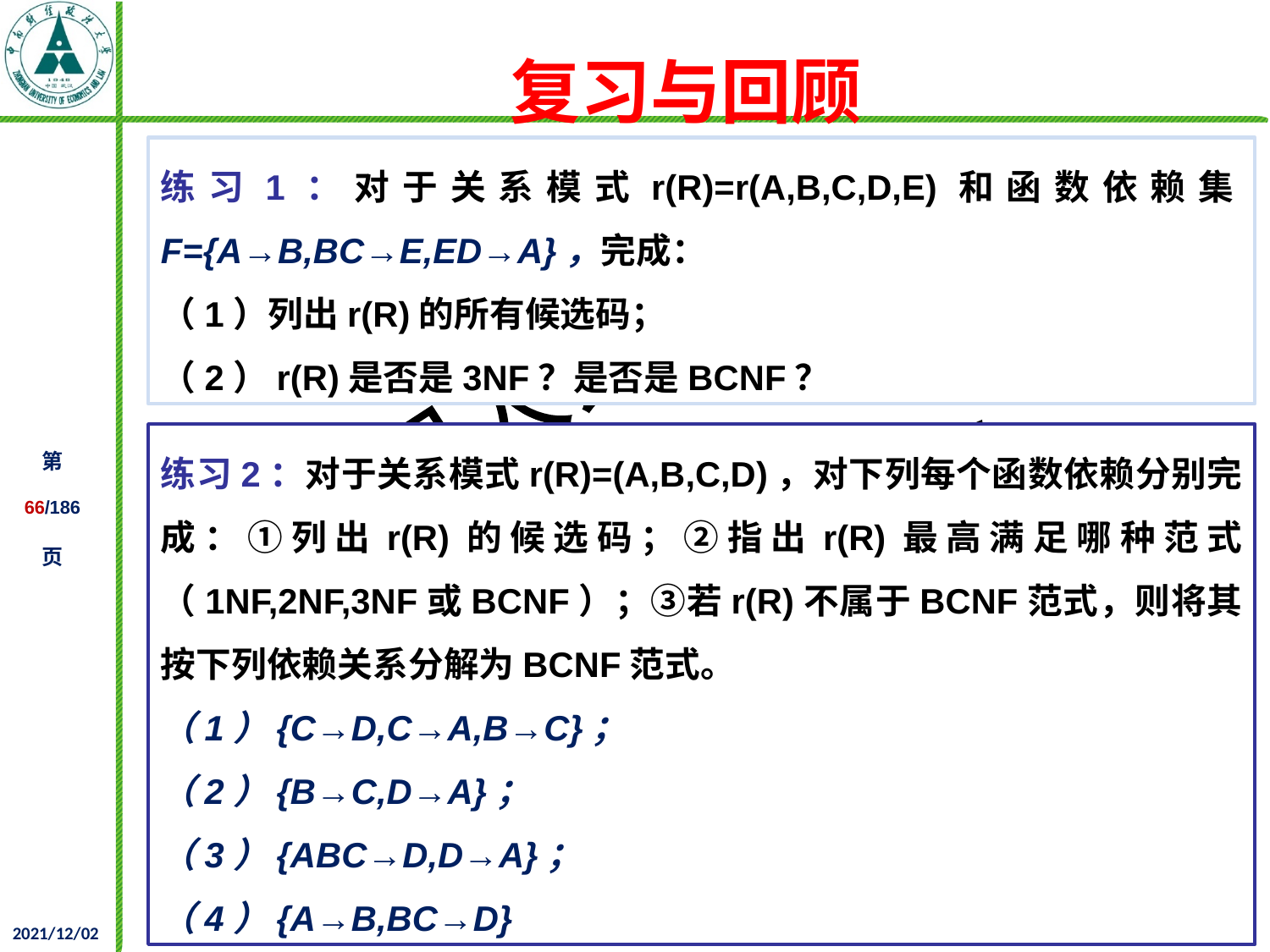

# 复习与回顾
练习1：对于关系模式r(R)=r(A,B,C,D,E)和函数依赖集F={A→B,BC→E,ED→A}，完成：
（1）列出r(R)的所有候选码；
（2）r(R)是否是3NF？是否是BCNF？
练习2：对于关系模式r(R)=(A,B,C,D)，对下列每个函数依赖分别完成：①列出r(R)的候选码；②指出r(R)最高满足哪种范式（1NF,2NF,3NF或BCNF）；③若r(R)不属于BCNF范式，则将其按下列依赖关系分解为BCNF范式。
（1）{C→D,C→A,B→C}；
（2）{B→C,D→A}；
（3）{ABC→D,D→A}；
（4）{A→B,BC→D}
2021/12/02